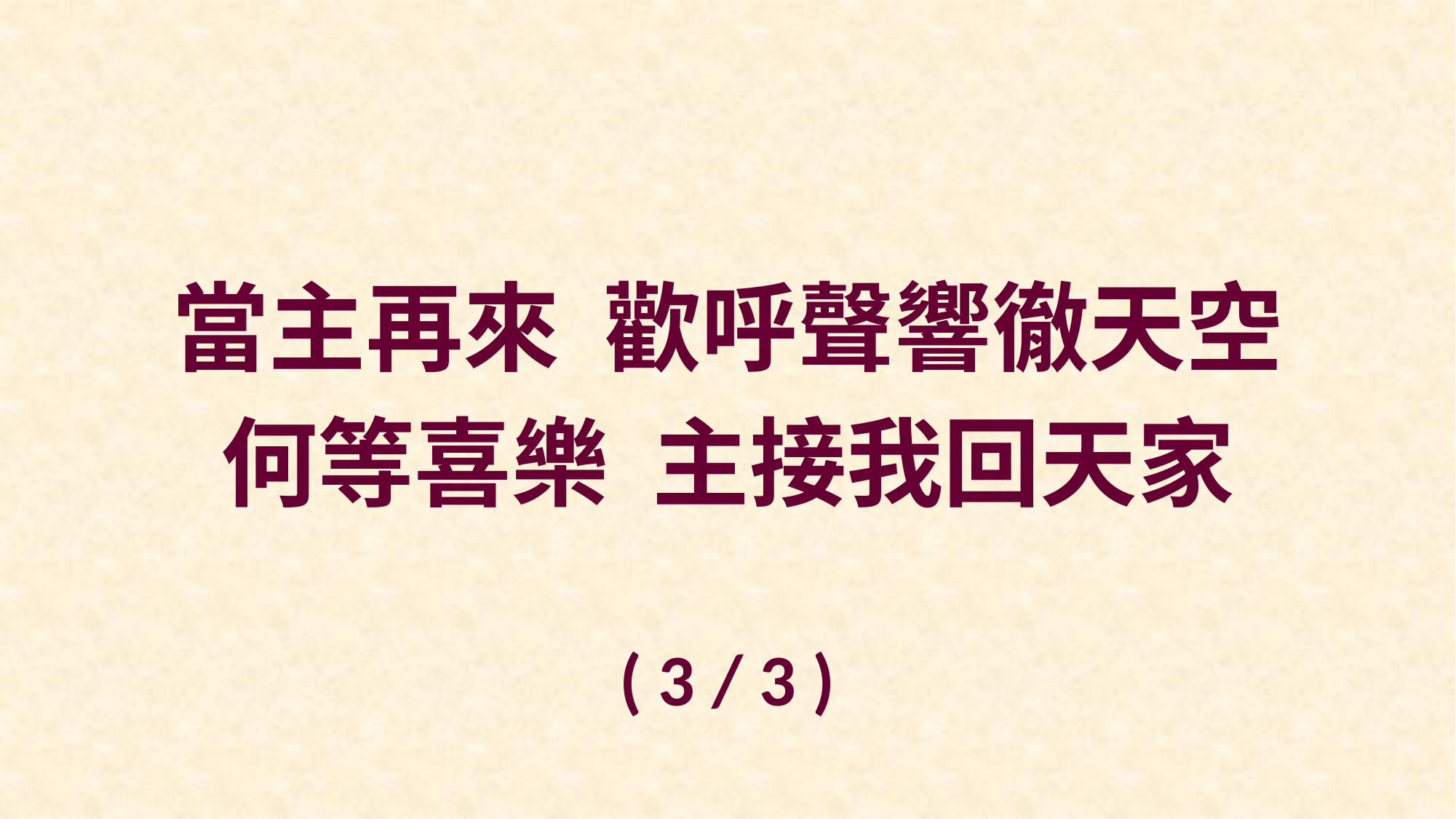

當主再來  歡呼聲響徹天空
何等喜樂  主接我回天家
( 3 / 3 )